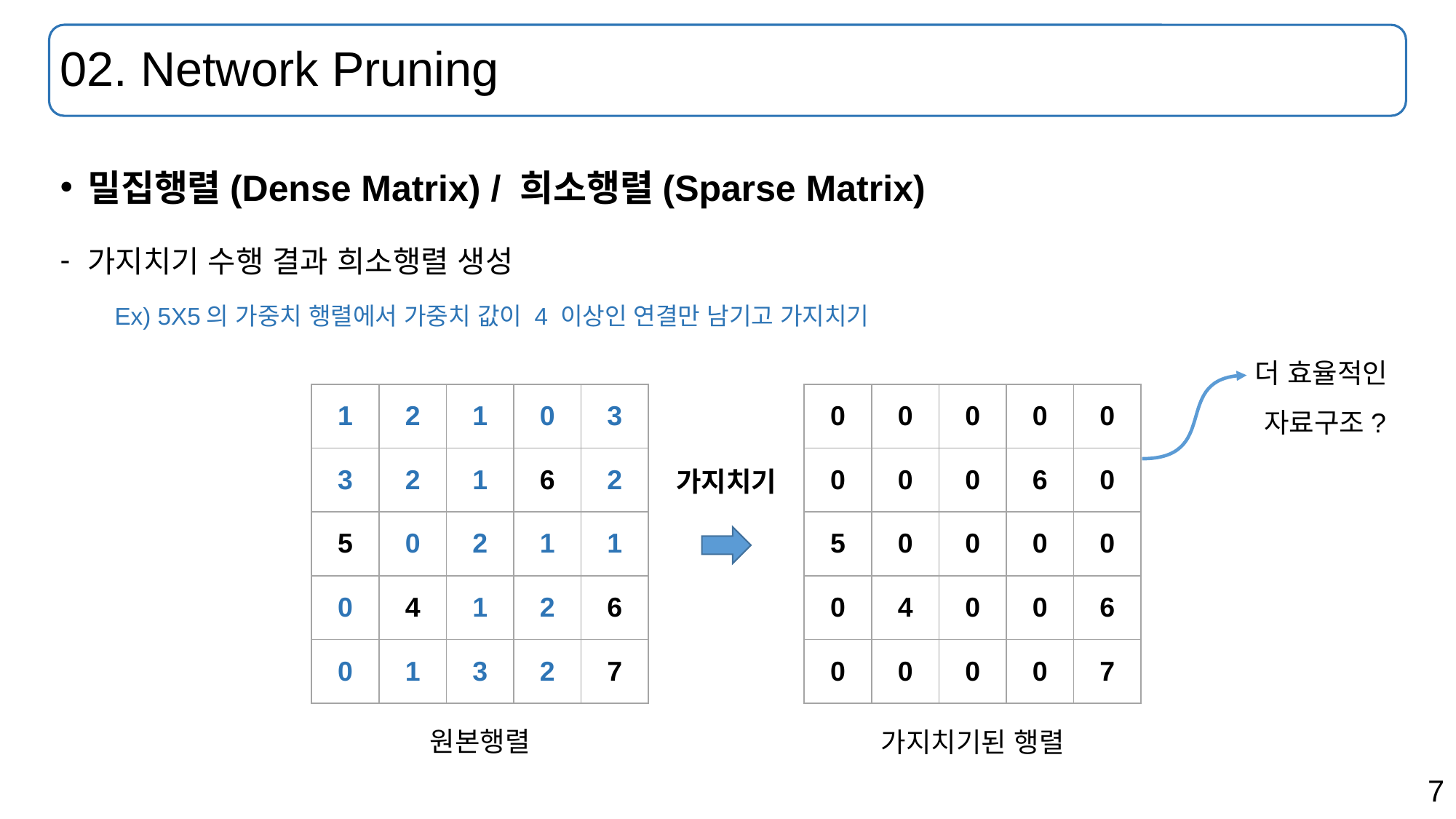

# 02. Network Pruning
밀집행렬(Dense Matrix) / 희소행렬(Sparse Matrix)
가지치기 수행 결과 희소행렬 생성
Ex) 5X5의 가중치 행렬에서 가중치 값이 4 이상인 연결만 남기고 가지치기
더 효율적인
자료구조?
| 0 | 0 | 0 | 0 | 0 |
| --- | --- | --- | --- | --- |
| 0 | 0 | 0 | 6 | 0 |
| 5 | 0 | 0 | 0 | 0 |
| 0 | 4 | 0 | 0 | 6 |
| 0 | 0 | 0 | 0 | 7 |
| 1 | 2 | 1 | 0 | 3 |
| --- | --- | --- | --- | --- |
| 3 | 2 | 1 | 6 | 2 |
| 5 | 0 | 2 | 1 | 1 |
| 0 | 4 | 1 | 2 | 6 |
| 0 | 1 | 3 | 2 | 7 |
가지치기

원본행렬
가지치기된 행렬